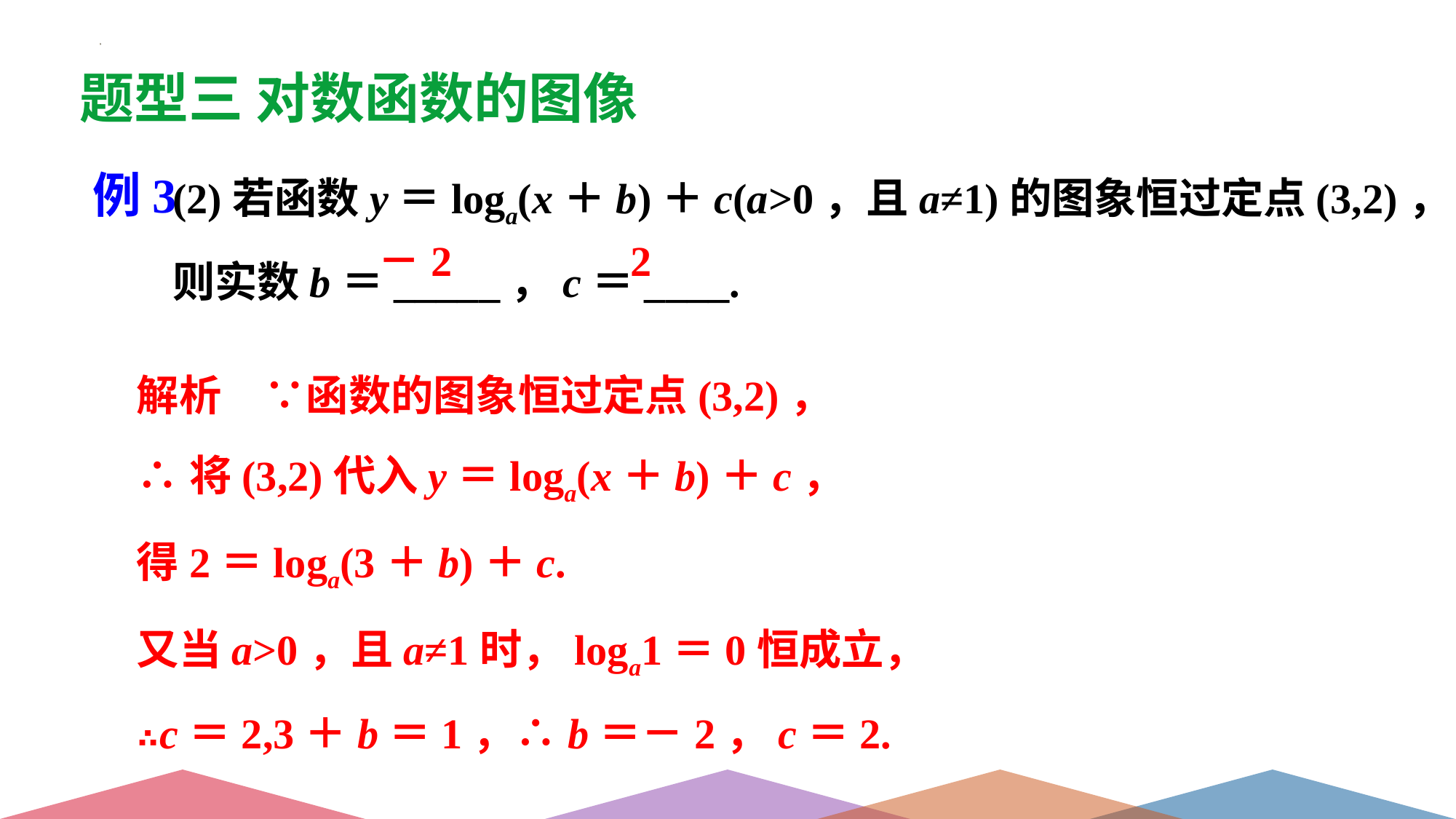

题型三 对数函数的图像
(2)若函数y＝loga(x＋b)＋c(a>0，且a≠1)的图象恒过定点(3,2)，
则实数b＝_____，c＝____.
例3
－2　            2
解析　∵函数的图象恒过定点(3,2)，
∴将(3,2)代入y＝loga(x＋b)＋c，
得2＝loga(3＋b)＋c.
又当a>0，且a≠1时，loga1＝0恒成立，
∴c＝2,3＋b＝1，∴b＝－2，c＝2.